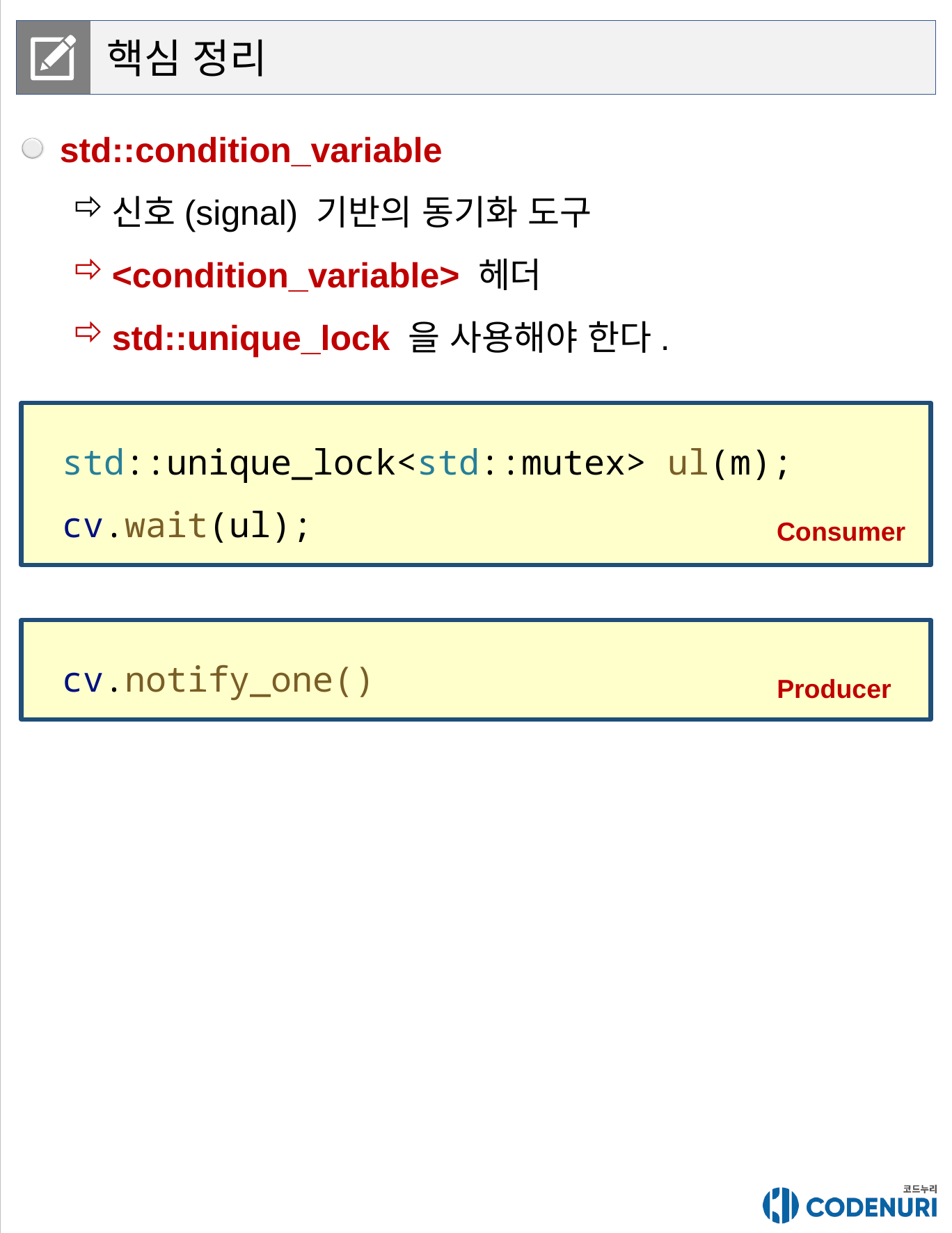

핵심 정리

std::condition_variable
신호(signal) 기반의 동기화 도구
<condition_variable> 헤더
std::unique_lock 을 사용해야 한다.
std::unique_lock<std::mutex> ul(m);
cv.wait(ul);
Consumer
cv.notify_one()
Producer